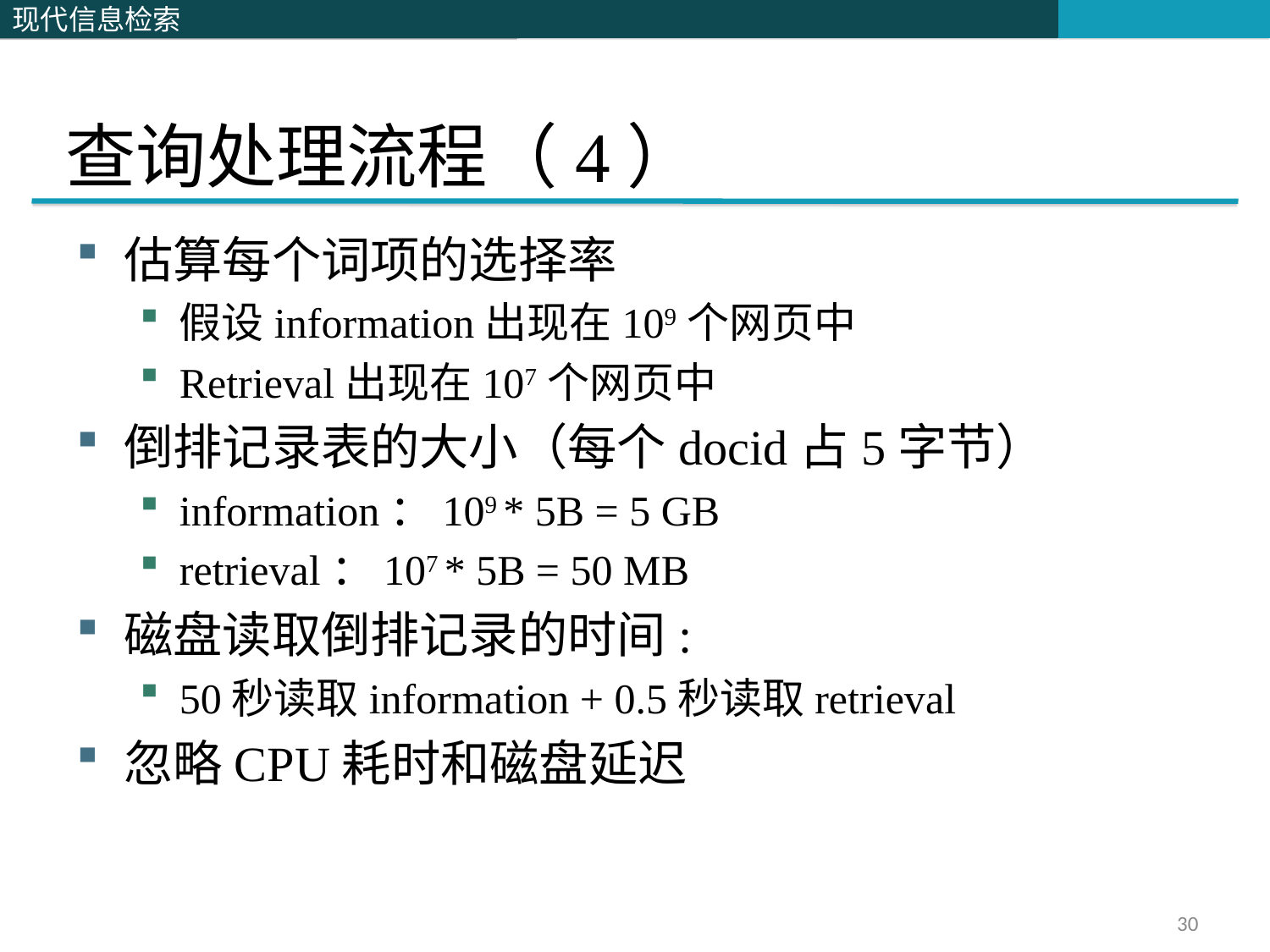

# 查询处理流程（4）
估算每个词项的选择率
假设information出现在109个网页中
Retrieval出现在107个网页中
倒排记录表的大小（每个docid占5字节）
information：109 * 5B = 5 GB
retrieval：107 * 5B = 50 MB
磁盘读取倒排记录的时间:
50秒读取information + 0.5秒读取retrieval
忽略CPU耗时和磁盘延迟
30